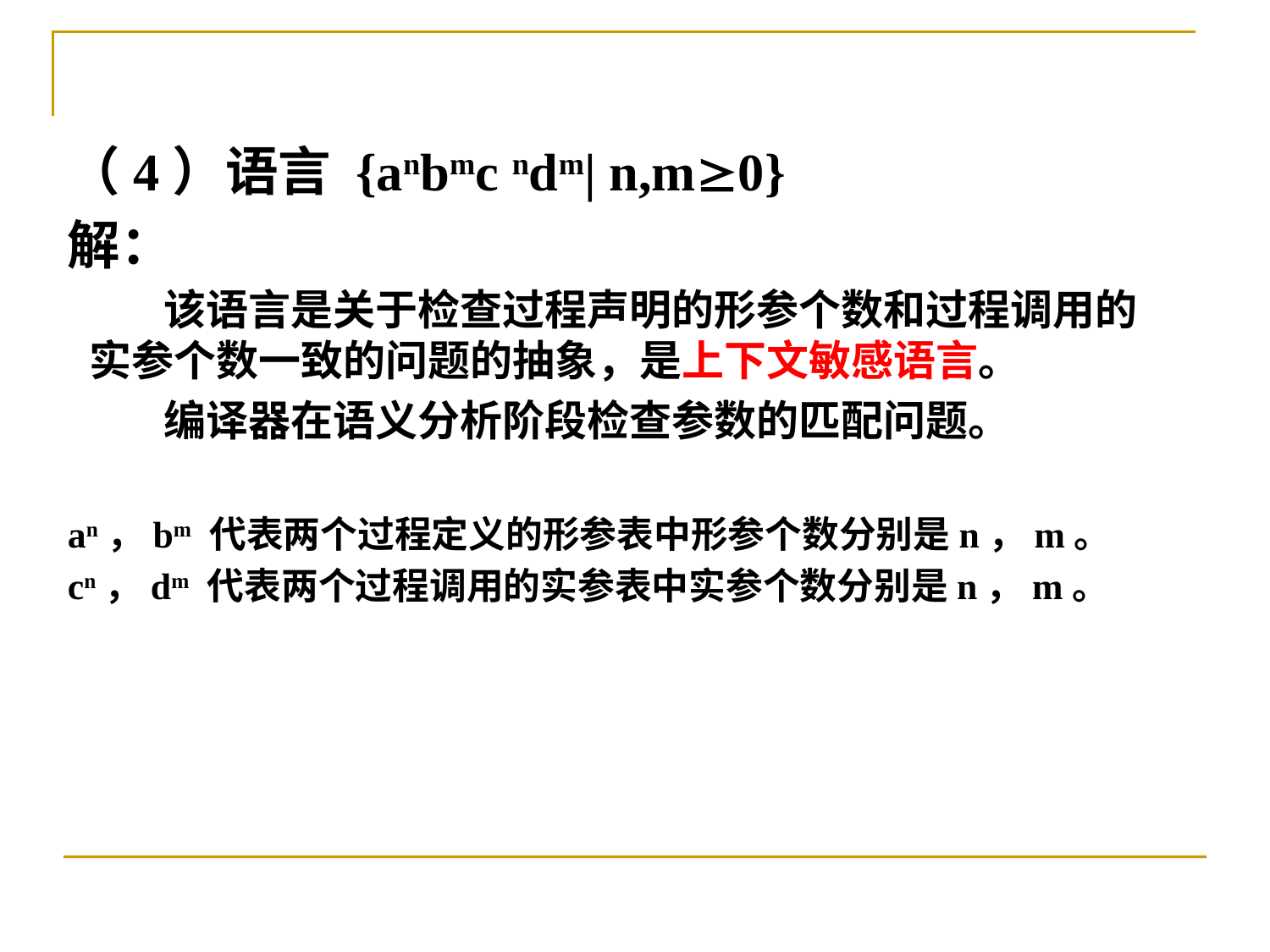

（4）语言 {anbmc ndm| n,m≥0}
解：
         该语言是关于检查过程声明的形参个数和过程调用的  实参个数一致的问题的抽象，是上下文敏感语言。
         编译器在语义分析阶段检查参数的匹配问题。

an，bm 代表两个过程定义的形参表中形参个数分别是n，m。
cn，dm 代表两个过程调用的实参表中实参个数分别是n，m。
78